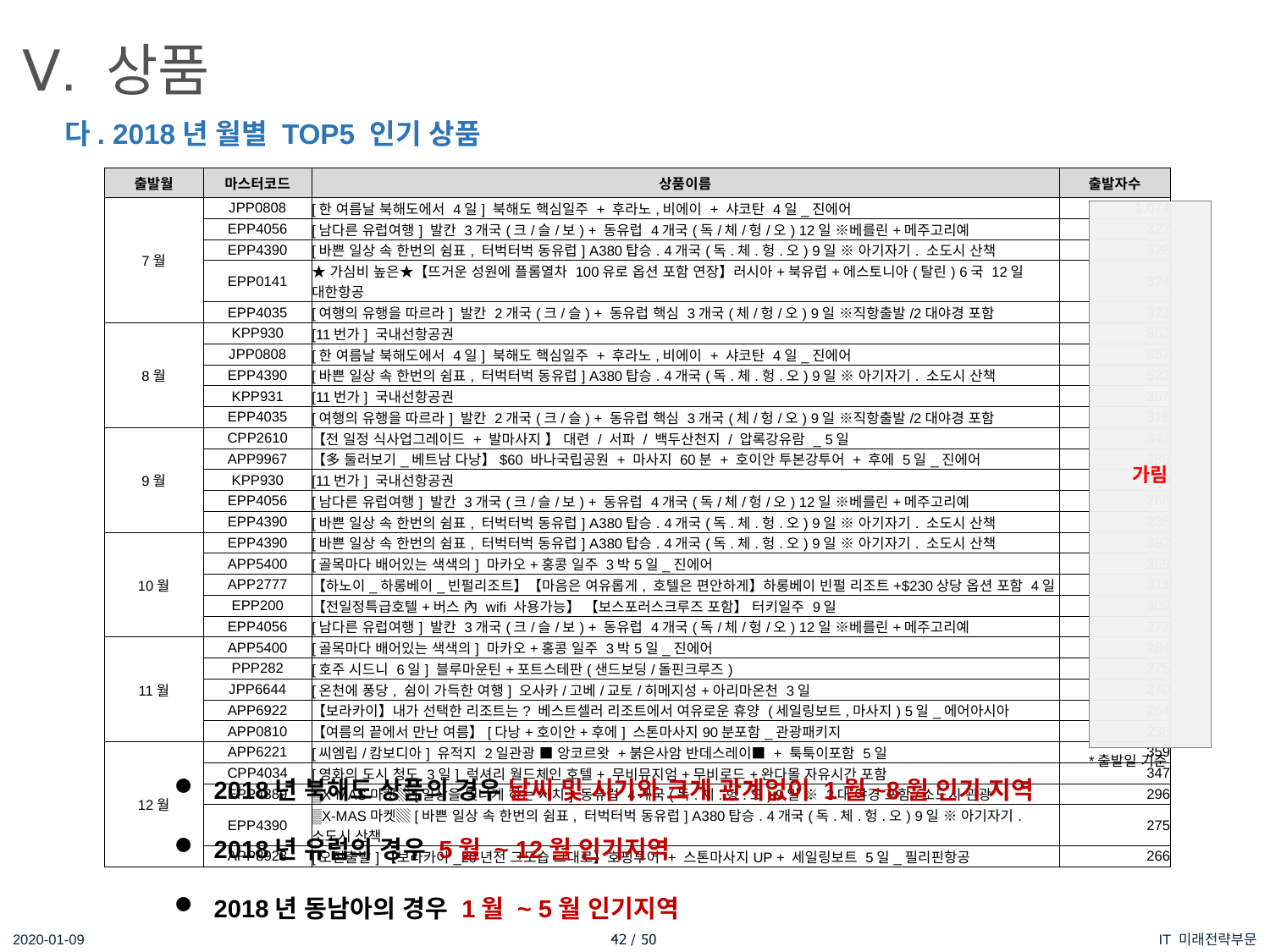

Ⅴ. 상품
다. 2018년 월별 TOP5 인기 상품
| 출발월 | 마스터코드 | 상품이름 | 출발자수 |
| --- | --- | --- | --- |
| 7월 | JPP0808 | [한 여름날 북해도에서 4일] 북해도 핵심일주 + 후라노,비에이 + 샤코탄 4일\_진에어 | 1,074 |
|  | EPP4056 | [남다른 유럽여행] 발칸 3개국(크/슬/보) + 동유럽 4개국(독/체/헝/오) 12일 ※베를린+메주고리예 | 327 |
|  | EPP4390 | [바쁜 일상 속 한번의 쉼표, 터벅터벅 동유럽] A380탑승. 4개국(독.체.헝.오) 9일 ※ 아기자기. 소도시 산책 | 326 |
|  | EPP0141 | ★가심비 높은★【뜨거운 성원에 플롬열차 100유로 옵션 포함 연장】러시아+북유럽+에스토니아(탈린) 6국 12일 대한항공 | 324 |
|  | EPP4035 | [여행의 유행을 따르라] 발칸 2개국(크/슬) + 동유럽 핵심 3개국(체/헝/오) 9일 ※직항출발/2대야경 포함 | 323 |
| 8월 | KPP930 | [11번가] 국내선항공권 | 962 |
|  | JPP0808 | [한 여름날 북해도에서 4일] 북해도 핵심일주 + 후라노,비에이 + 샤코탄 4일\_진에어 | 857 |
|  | EPP4390 | [바쁜 일상 속 한번의 쉼표, 터벅터벅 동유럽] A380탑승. 4개국(독.체.헝.오) 9일 ※ 아기자기. 소도시 산책 | 522 |
|  | KPP931 | [11번가] 국내선항공권 | 357 |
|  | EPP4035 | [여행의 유행을 따르라] 발칸 2개국(크/슬) + 동유럽 핵심 3개국(체/헝/오) 9일 ※직항출발/2대야경 포함 | 318 |
| 9월 | CPP2610 | 【전 일정 식사업그레이드 + 발마사지 】 대련 / 서파 / 백두산천지 / 압록강유람 \_ 5일 | 342 |
|  | APP9967 | 【多 둘러보기\_베트남 다낭】$60 바나국립공원 + 마사지 60분 + 호이안 투본강투어 + 후에 5일\_진에어 | 289 |
|  | KPP930 | [11번가] 국내선항공권 | 279 |
|  | EPP4056 | [남다른 유럽여행] 발칸 3개국(크/슬/보) + 동유럽 4개국(독/체/헝/오) 12일 ※베를린+메주고리예 | 266 |
|  | EPP4390 | [바쁜 일상 속 한번의 쉼표, 터벅터벅 동유럽] A380탑승. 4개국(독.체.헝.오) 9일 ※ 아기자기. 소도시 산책 | 238 |
| 10월 | EPP4390 | [바쁜 일상 속 한번의 쉼표, 터벅터벅 동유럽] A380탑승. 4개국(독.체.헝.오) 9일 ※ 아기자기. 소도시 산책 | 392 |
|  | APP5400 | [골목마다 배어있는 색색의] 마카오+홍콩 일주 3박5일\_진에어 | 369 |
|  | APP2777 | 【하노이\_하롱베이\_빈펄리조트】【마음은 여유롭게, 호텔은 편안하게】하롱베이 빈펄 리조트+$230상당 옵션 포함 4일 | 311 |
|  | EPP200 | 【전일정특급호텔+버스 內 wifi 사용가능】 【보스포러스크루즈 포함】 터키일주 9일 | 309 |
|  | EPP4056 | [남다른 유럽여행] 발칸 3개국(크/슬/보) + 동유럽 4개국(독/체/헝/오) 12일 ※베를린+메주고리예 | 277 |
| 11월 | APP5400 | [골목마다 배어있는 색색의] 마카오+홍콩 일주 3박5일\_진에어 | 284 |
|  | PPP282 | [호주 시드니 6일] 블루마운틴+포트스테판(샌드보딩/돌핀크루즈) | 275 |
|  | JPP6644 | [온천에 퐁당, 쉼이 가득한 여행] 오사카/고베/교토/히메지성+아리마온천 3일 | 270 |
|  | APP6922 | 【보라카이】내가 선택한 리조트는? 베스트셀러 리조트에서 여유로운 휴양 (세일링보트,마사지) 5일\_에어아시아 | 264 |
|  | APP0810 | 【여름의 끝에서 만난 여름】[다낭+호이안+후에] 스톤마사지90분포함\_관광패키지 | 236 |
| 12월 | APP6221 | [씨엠립/캄보디아] 유적지 2일관광 ■ 앙코르왓 +붉은사암 반데스레이■ + 툭툭이포함 5일 | 359 |
|  | CPP4034 | [영화의 도시 청도 3일] 럭셔리 월드체인 호텔+ 무비뮤지엄+무비로드+완다몰 자유시간 포함 | 347 |
|  | EPP4389 | ▒X-MAS마켓▒[일상을 빛나게 하는 사치] 동유럽 4개국(독.체.헝.오) 9일 ※ 3대 야경 포함/소도시 관광 | 296 |
|  | EPP4390 | ▒X-MAS마켓▒[바쁜 일상 속 한번의 쉼표, 터벅터벅 동유럽] A380탑승. 4개국(독.체.헝.오) 9일 ※ 아기자기. 소도시 산책 | 275 |
|  | APP8923 | [오전출발]【보라카이\_20년전 그모습 그대로】호핑투어 + 스톤마사지UP + 세일링보트 5일\_필리핀항공 | 266 |
가림
2018년 북해도 상품의 경우 날씨 및 시기와 크게 관계없이 1월~8월 인기 지역
2018년 유럽의 경우 5월 ~ 12월 인기지역
2018년 동남아의 경우 1월 ~ 5월 인기지역
*출발일 기준
IT 미래전략부문
42 / 50
2020-01-09